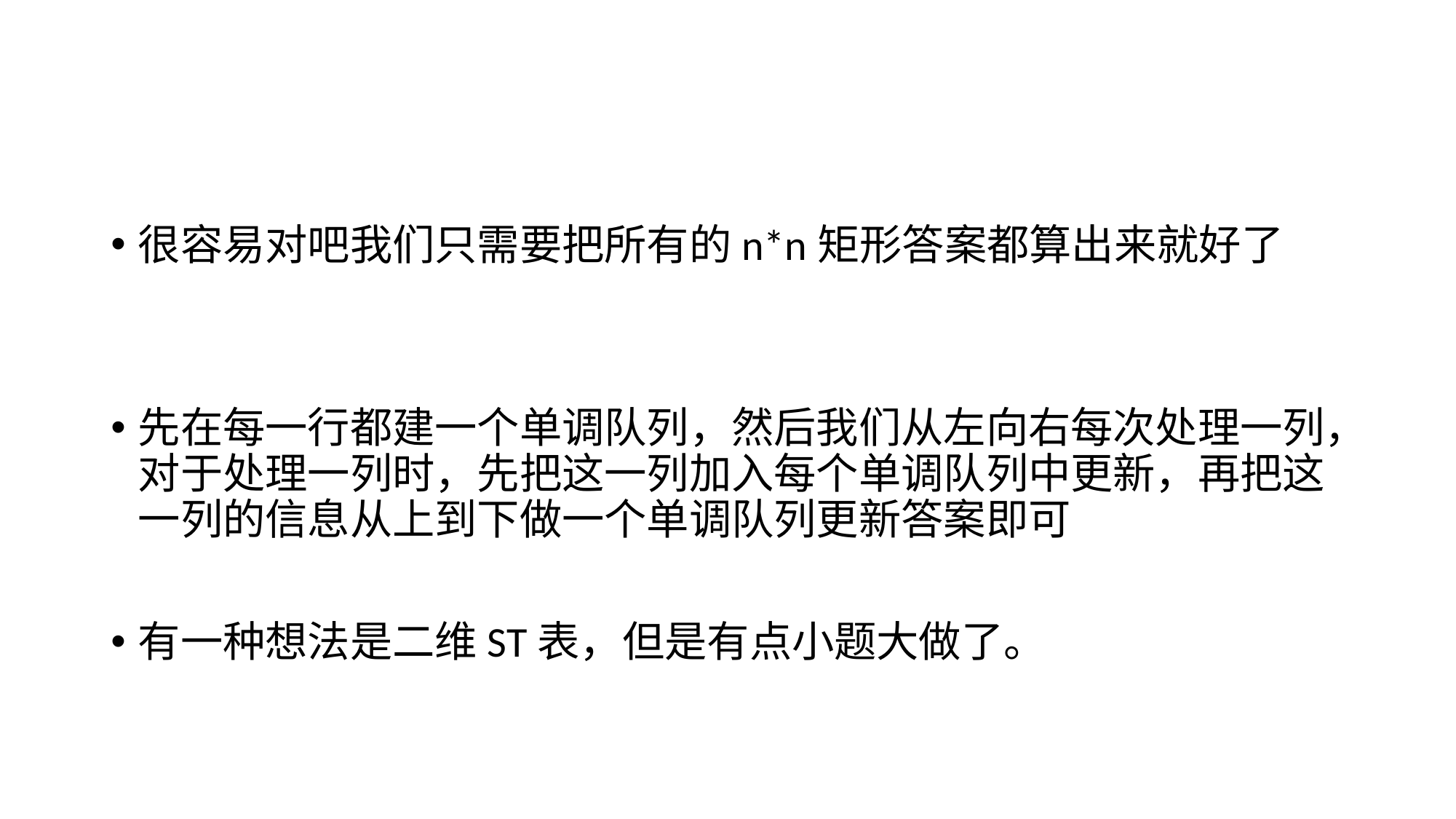

#
很容易对吧我们只需要把所有的n*n矩形答案都算出来就好了

先在每一行都建一个单调队列，然后我们从左向右每次处理一列，对于处理一列时，先把这一列加入每个单调队列中更新，再把这一列的信息从上到下做一个单调队列更新答案即可

有一种想法是二维ST表，但是有点小题大做了。